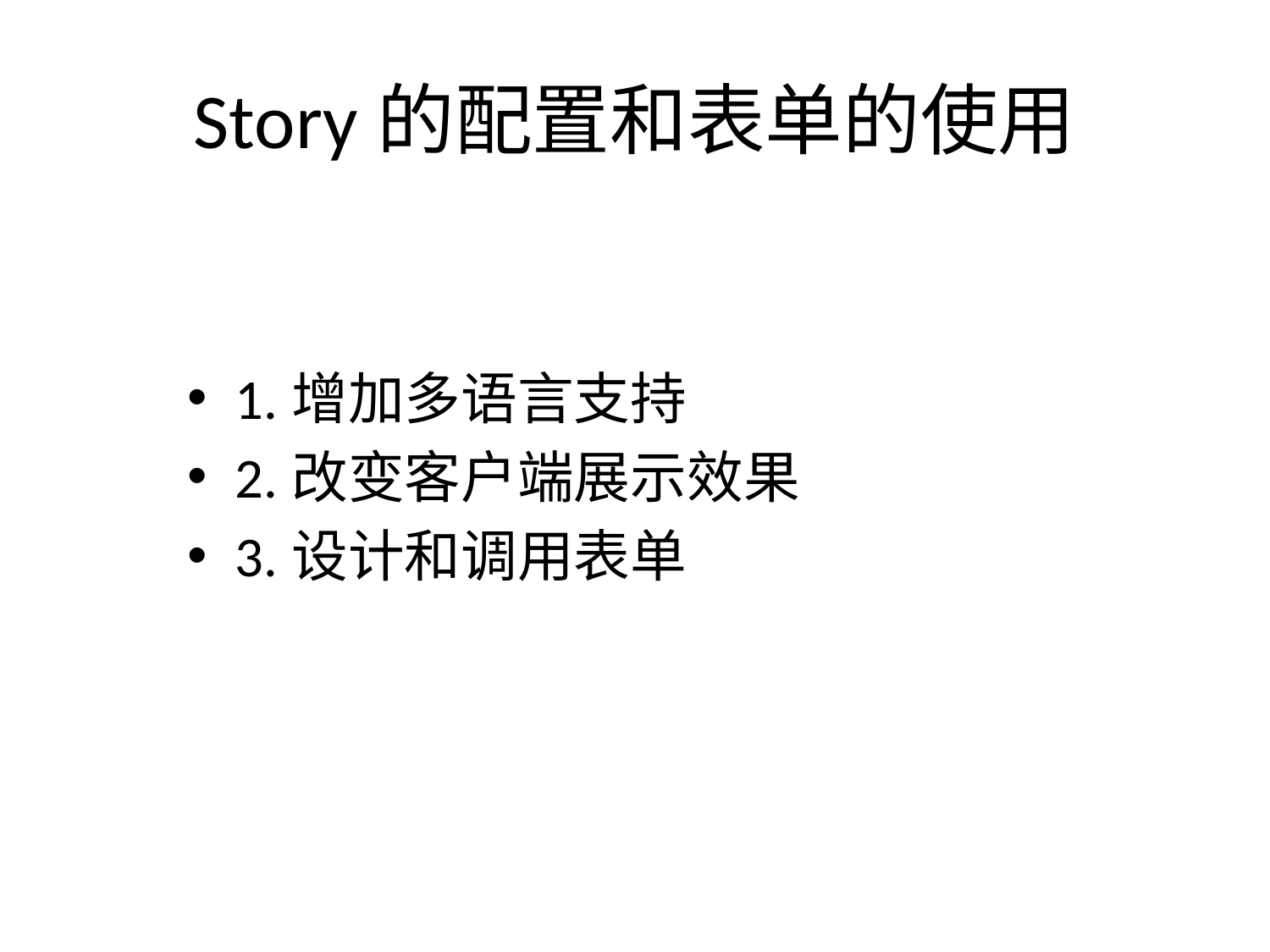

# Story的配置和表单的使用
1.增加多语言支持
2.改变客户端展示效果
3.设计和调用表单